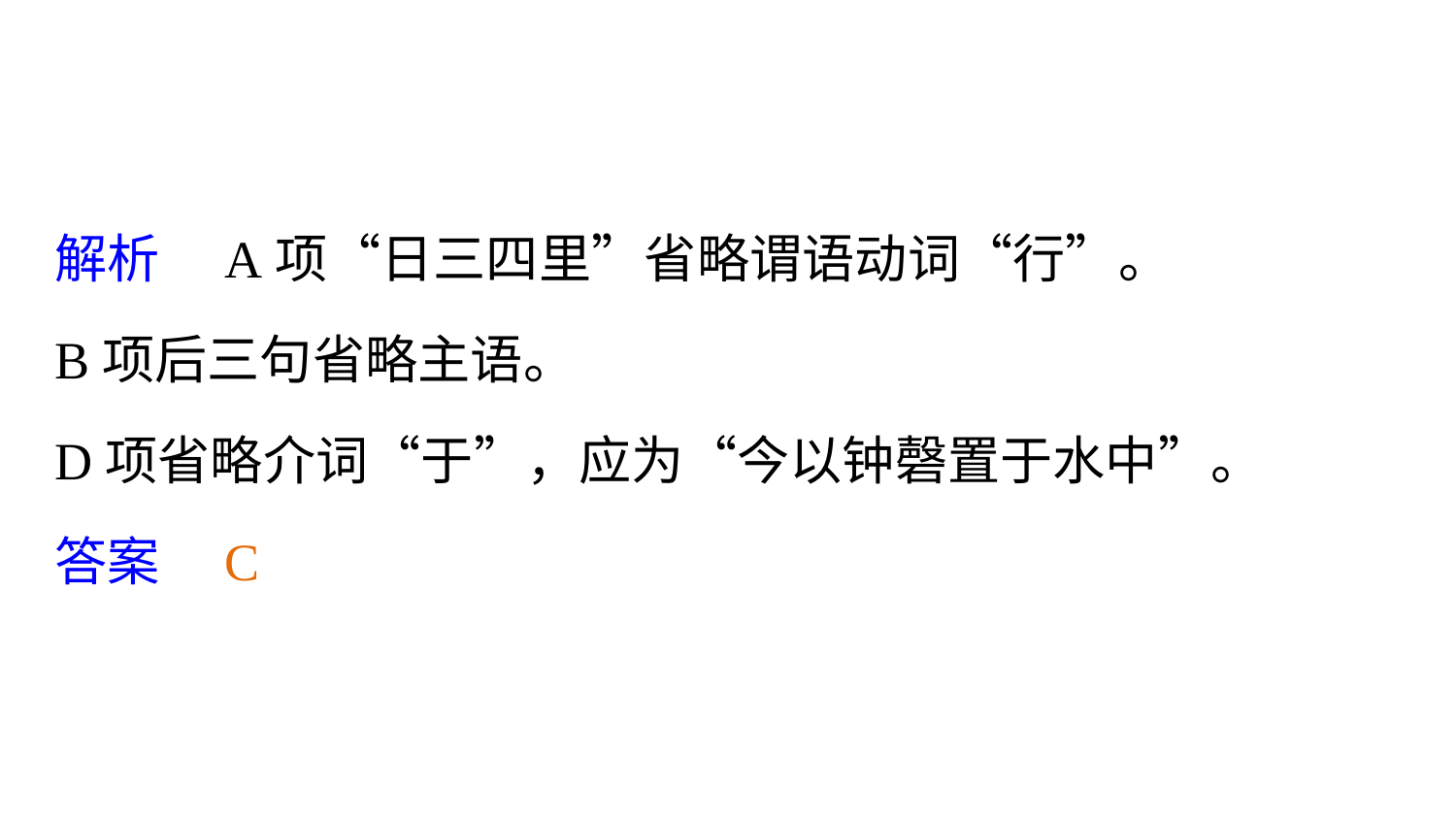

解析　A项“日三四里”省略谓语动词“行”。
B项后三句省略主语。
D项省略介词“于”，应为“今以钟磬置于水中”。
答案　C